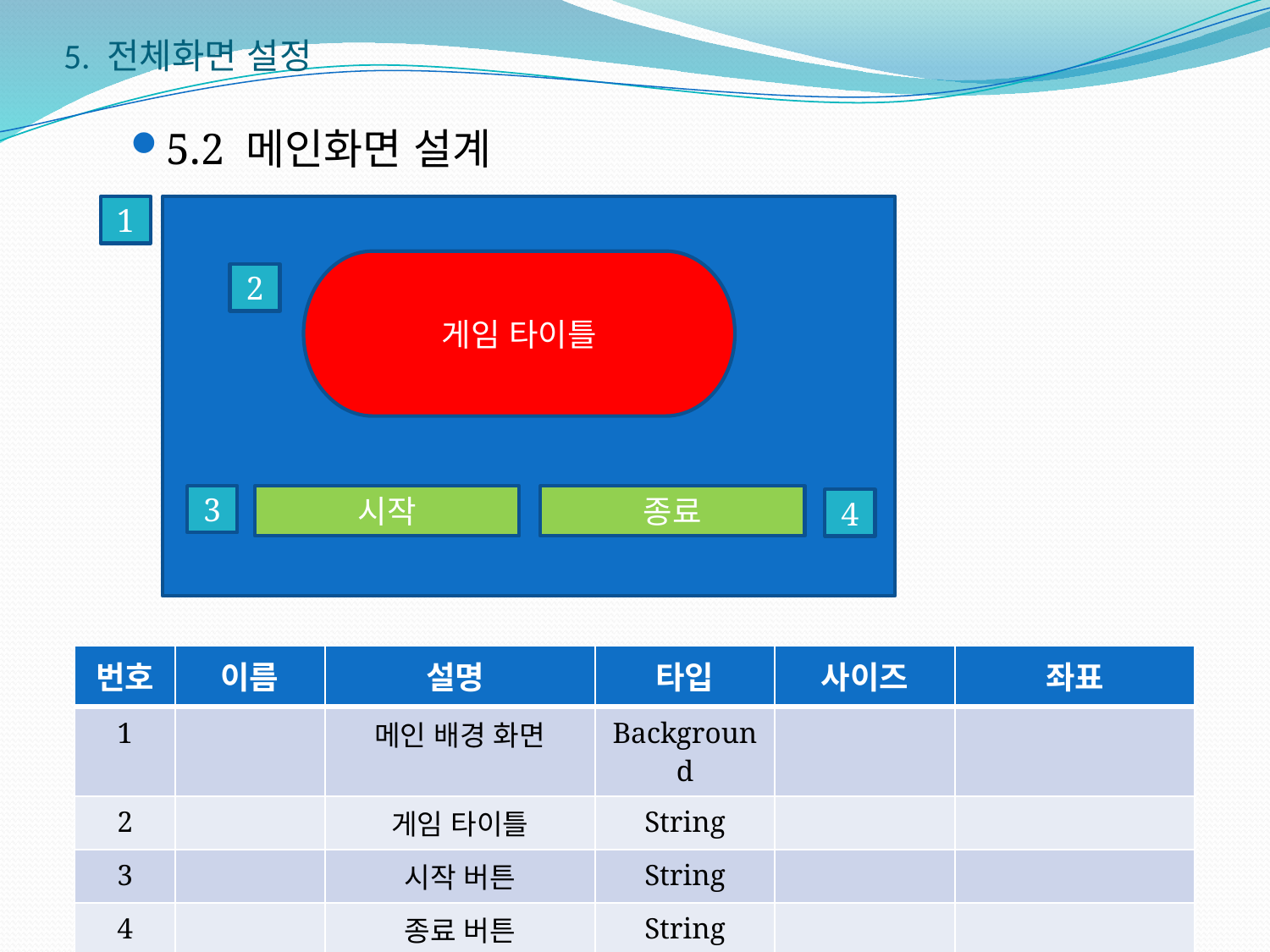

# 5. 전체화면 설정
5.2 메인화면 설계

1
게임 타이틀
2
3
시작
종료
4
| 번호 | 이름 | 설명 | 타입 | 사이즈 | 좌표 |
| --- | --- | --- | --- | --- | --- |
| 1 |  | 메인 배경 화면 | Background |  |  |
| 2 |  | 게임 타이틀 | String |  |  |
| 3 |  | 시작 버튼 | String |  |  |
| 4 |  | 종료 버튼 | String |  |  |